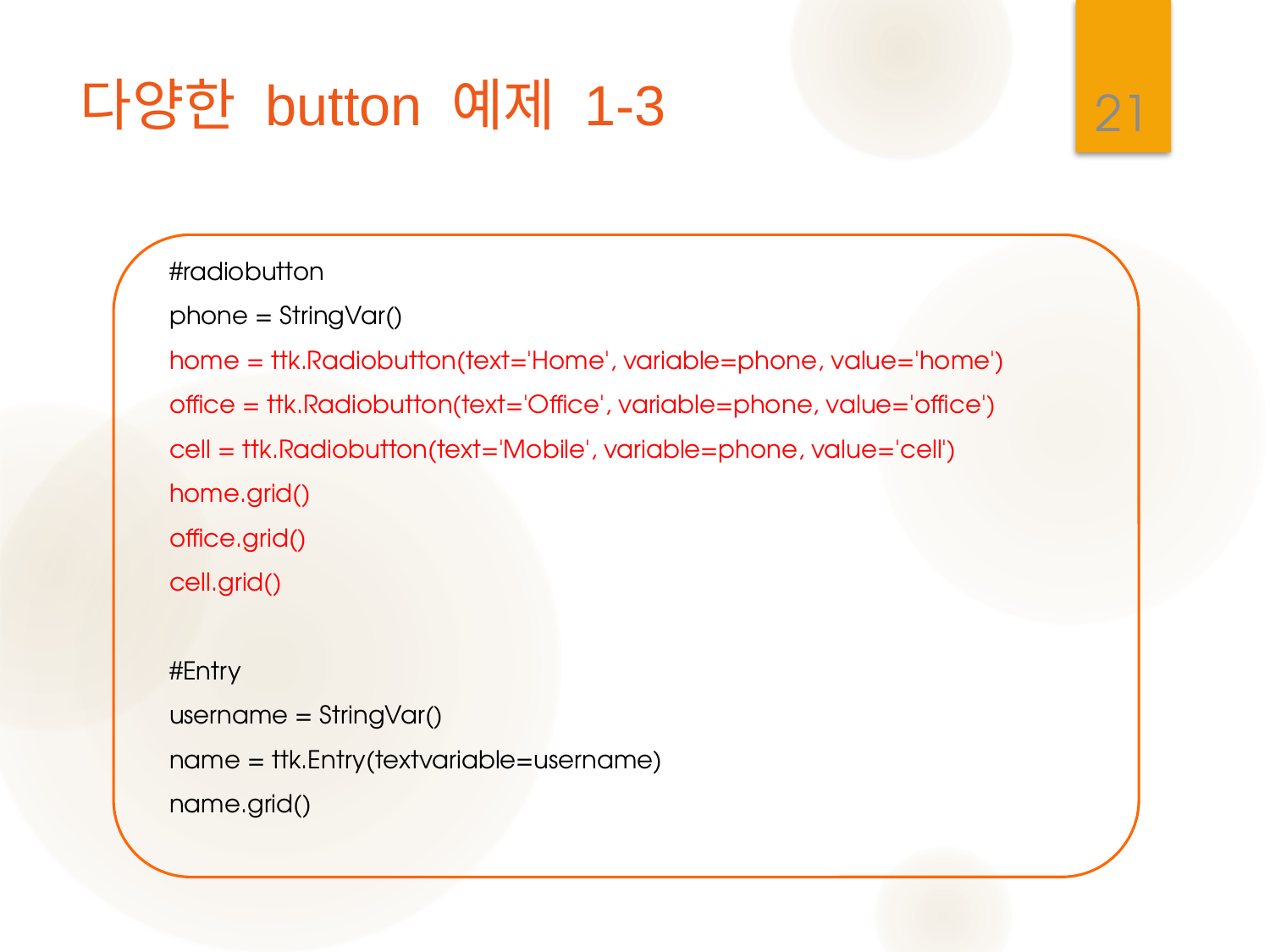

21
# 다양한 button 예제 1-3

#radiobutton
phone = StringVar()
home = ttk.Radiobutton(text='Home', variable=phone, value='home')
office = ttk.Radiobutton(text='Office', variable=phone, value='office')
cell = ttk.Radiobutton(text='Mobile', variable=phone, value='cell')
home.grid()
office.grid()
cell.grid()

#Entry
username = StringVar()
name = ttk.Entry(textvariable=username)
name.grid()